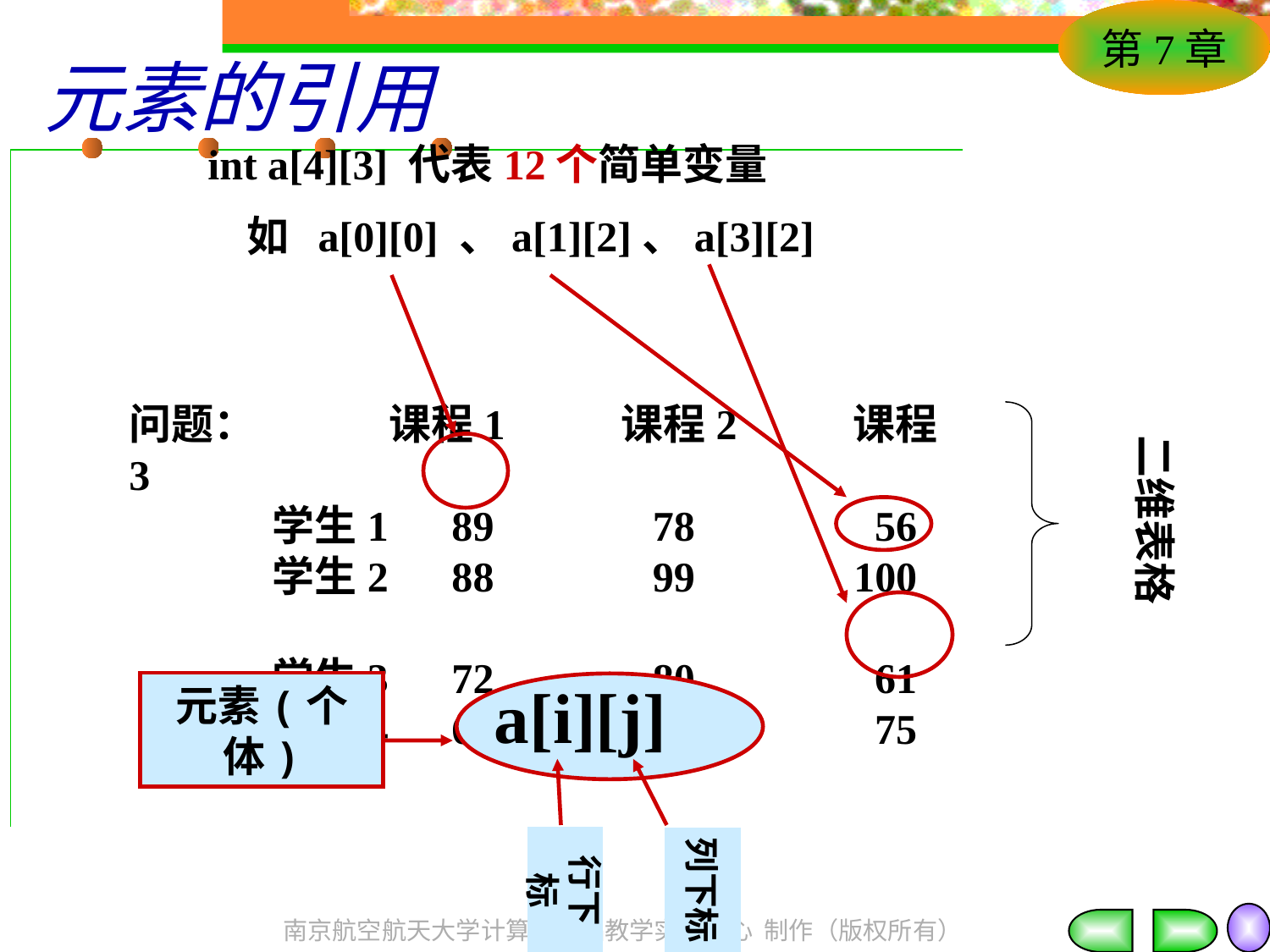

# 元素的引用
int a[4][3] 代表12个简单变量
   如  a[0][0] 、a[1][2]、a[3][2]

问题：              课程1          课程2          课程3
              学生1      89               78                 56
              学生2      88               99               100
              学生3      72               80                 61
              学生4      60               70                 75

二维表格
 a[i][j]

元素(个体)

行下标
列下标